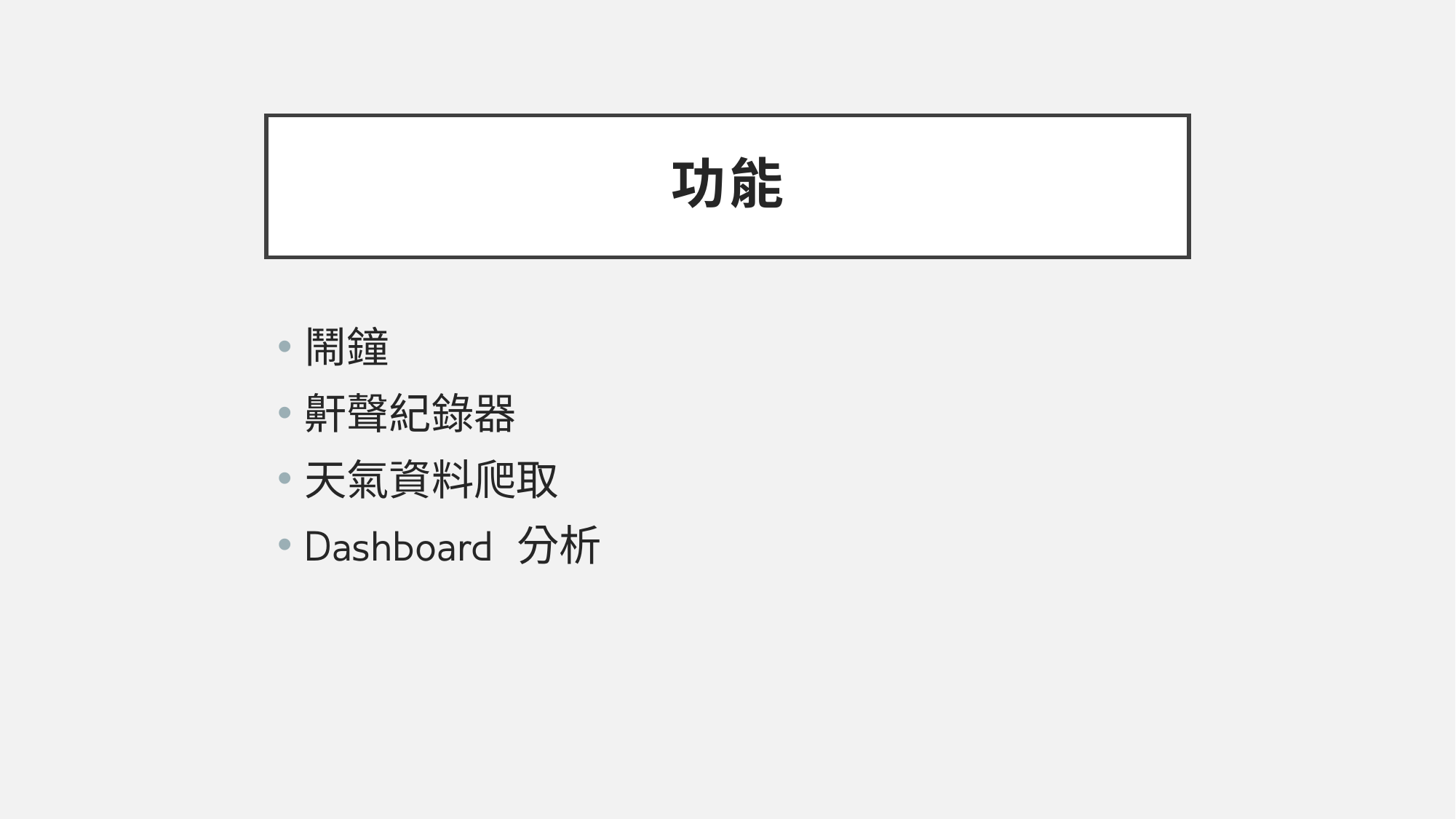

# 功能
鬧鐘
鼾聲紀錄器
天氣資料爬取
Dashboard 分析